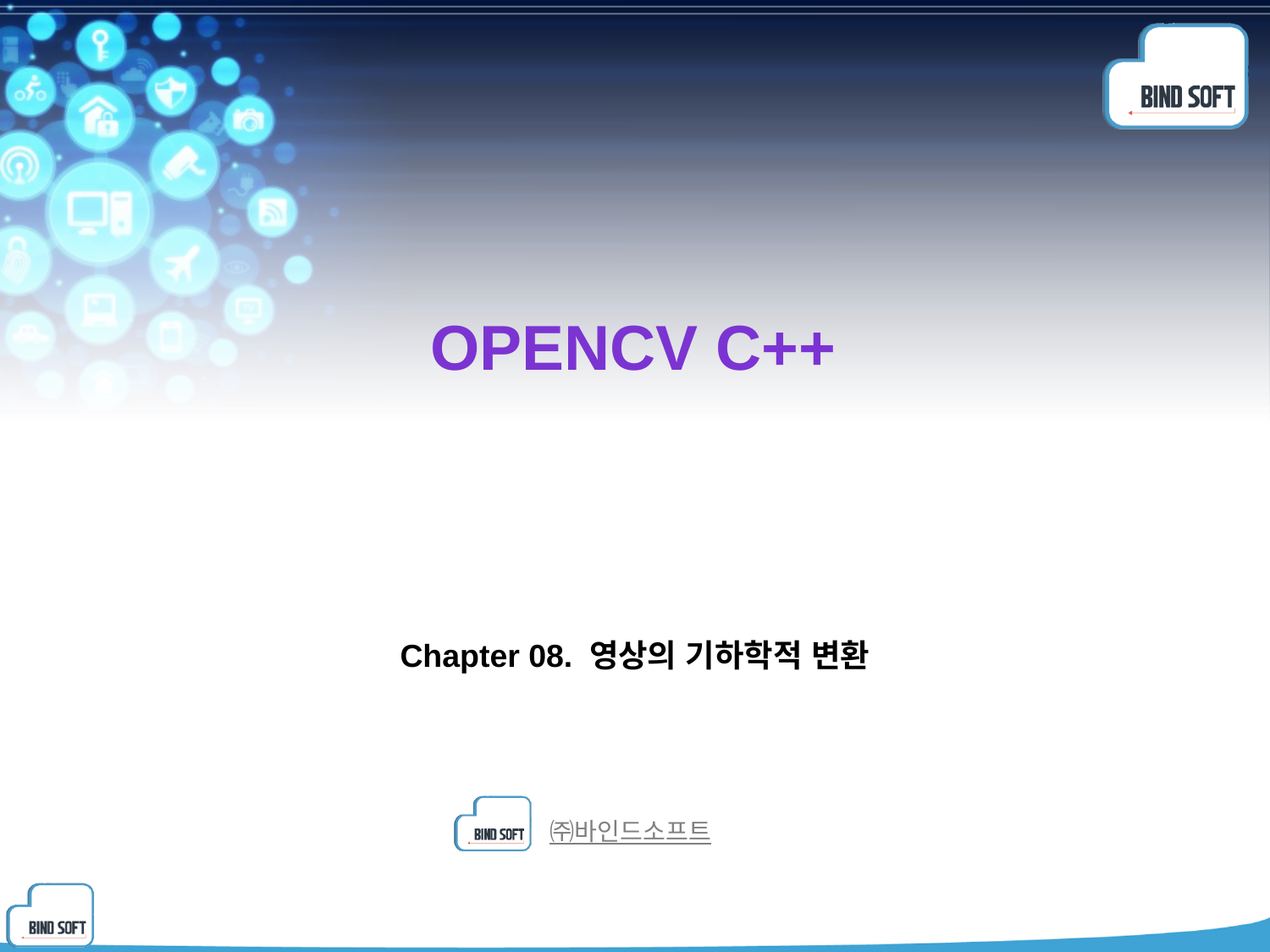

# Opencv C++
Chapter 08. 영상의 기하학적 변환